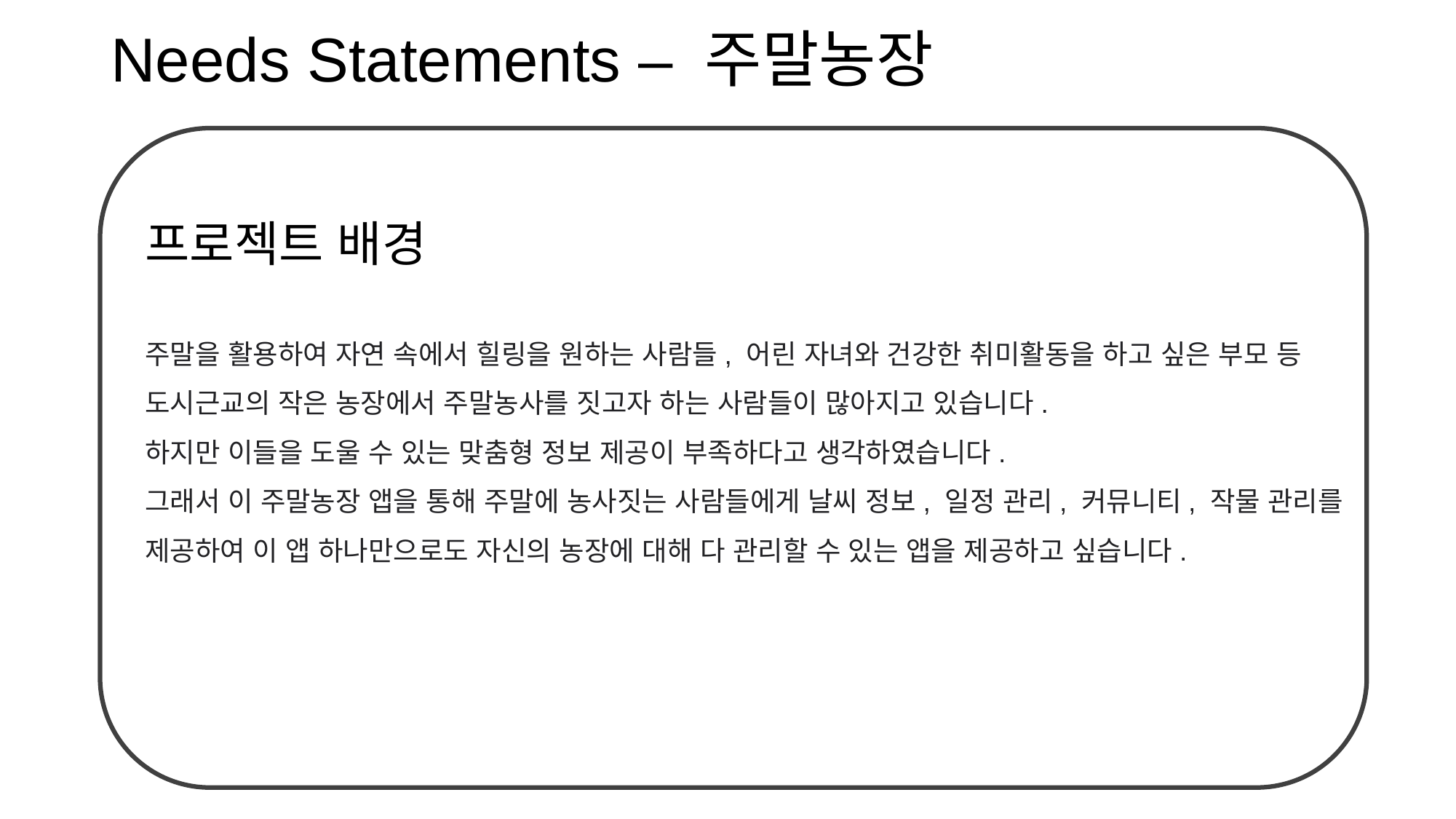

# Needs Statements – 주말농장

프로젝트 배경
주말을 활용하여 자연 속에서 힐링을 원하는 사람들, 어린 자녀와 건강한 취미활동을 하고 싶은 부모 등 도시근교의 작은 농장에서 주말농사를 짓고자 하는 사람들이 많아지고 있습니다.
하지만 이들을 도울 수 있는 맞춤형 정보 제공이 부족하다고 생각하였습니다.
그래서 이 주말농장 앱을 통해 주말에 농사짓는 사람들에게 날씨 정보, 일정 관리, 커뮤니티, 작물 관리를 제공하여 이 앱 하나만으로도 자신의 농장에 대해 다 관리할 수 있는 앱을 제공하고 싶습니다.